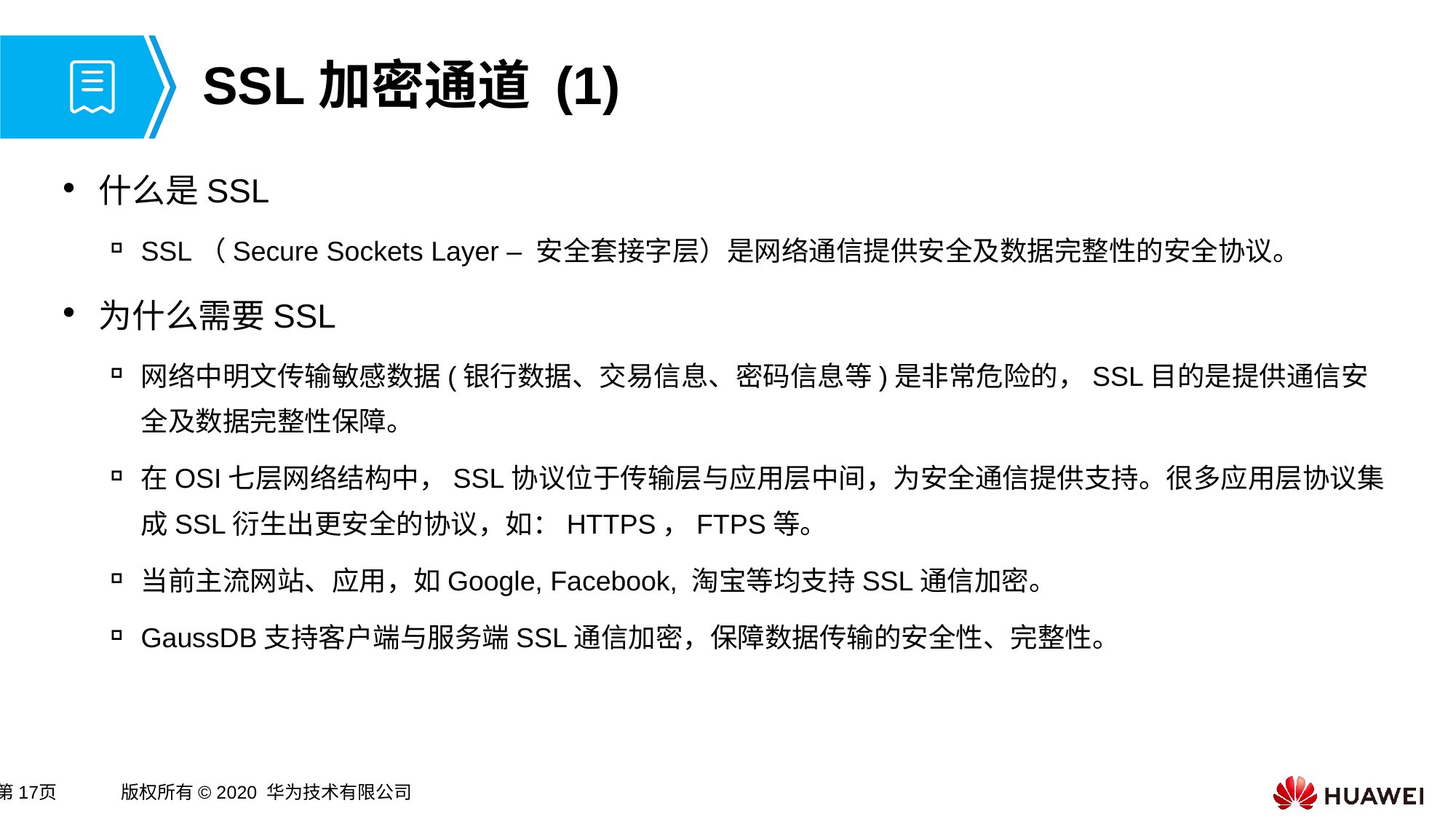

# SSL加密通道 (1)
什么是SSL
SSL（Secure Sockets Layer – 安全套接字层）是网络通信提供安全及数据完整性的安全协议。
为什么需要SSL
网络中明文传输敏感数据(银行数据、交易信息、密码信息等)是非常危险的，SSL目的是提供通信安全及数据完整性保障。
在OSI七层网络结构中，SSL协议位于传输层与应用层中间，为安全通信提供支持。很多应用层协议集成SSL衍生出更安全的协议，如：HTTPS，FTPS等。
当前主流网站、应用，如Google, Facebook, 淘宝等均支持SSL通信加密。
GaussDB支持客户端与服务端SSL通信加密，保障数据传输的安全性、完整性。